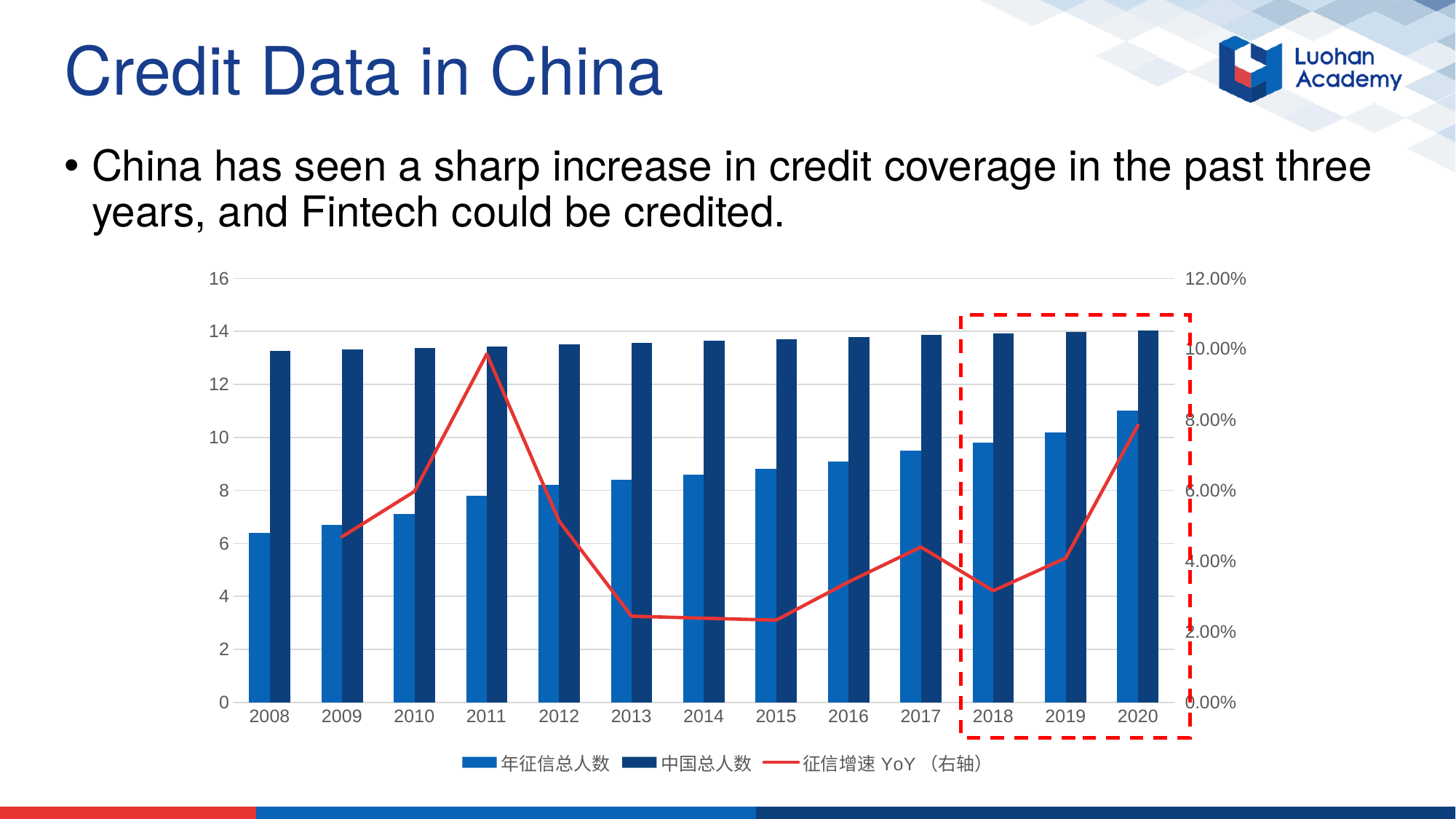

# Credit Data in China
China has seen a sharp increase in credit coverage in the past three years, and Fintech could be credited.

### Chart

| Category | 年征信总人数 | 中国总人数 | 征信增速YoY（右轴） |
|---|---|---|---|
| 2008 | 6.4 | 13.25 | None |
| 2009 | 6.7 | 13.31 | 0.046875 |
| 2010 | 7.1 | 13.38 | 0.0597014925373134 |
| 2011 | 7.8 | 13.44 | 0.0985915492957747 |
| 2012 | 8.2 | 13.51 | 0.0512820512820513 |
| 2013 | 8.4 | 13.57 | 0.024390243902439 |
| 2014 | 8.6 | 13.64 | 0.0238095238095237 |
| 2015 | 8.8 | 13.71 | 0.0232558139534884 |
| 2016 | 9.1 | 13.79 | 0.0340909090909089 |
| 2017 | 9.5 | 13.86 | 0.043956043956044 |
| 2018 | 9.8 | 13.93 | 0.0315789473684212 |
| 2019 | 10.2 | 13.98 | 0.0408163265306121 |
| 2020 | 11.0 | 14.02 | 0.0784313725490198 |